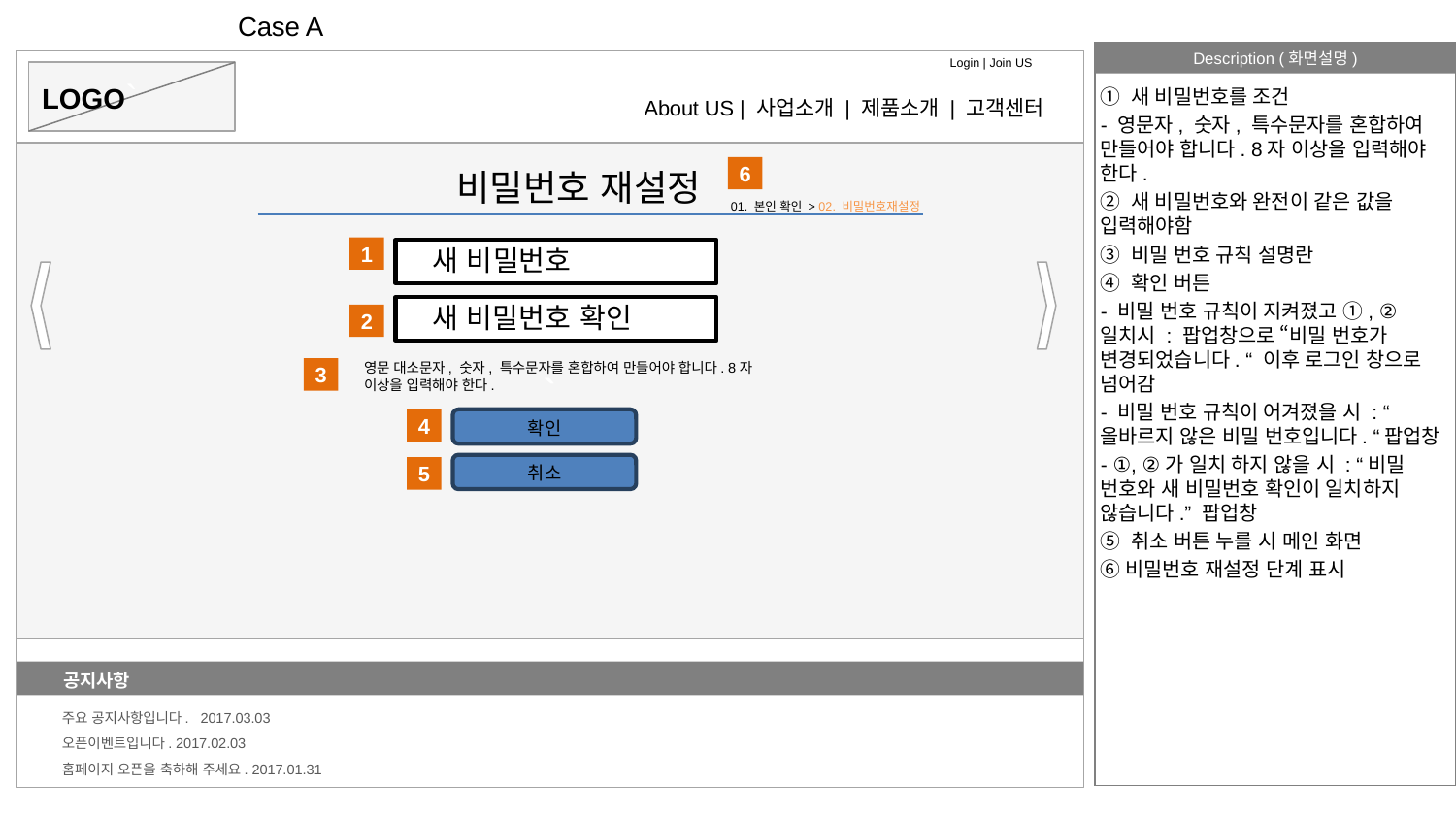

3.1
# Case A
Login | Join US

`
`
LOGO
① 새 비밀번호를 조건
- 영문자, 숫자, 특수문자를 혼합하여 만들어야 합니다. 8자 이상을 입력해야 한다.
② 새 비밀번호와 완전이 같은 값을 입력해야함
③ 비밀 번호 규칙 설명란
④ 확인 버튼
- 비밀 번호 규칙이 지켜졌고 ①, ② 일치시 : 팝업창으로 “비밀 번호가 변경되었습니다. “ 이후 로그인 창으로 넘어감
- 비밀 번호 규칙이 어겨졌을 시 : “올바르지 않은 비밀 번호입니다. “팝업창
- ①, ②가 일치 하지 않을 시 : “비밀 번호와 새 비밀번호 확인이 일치하지 않습니다.” 팝업창
⑤ 취소 버튼 누를 시 메인 화면
⑥비밀번호 재설정 단계 표시
About US | 사업소개 | 제품소개 | 고객센터
`
6
비밀번호 재설정
01. 본인 확인 > 02. 비밀번호재설정
새 비밀번호
1

새 비밀번호 확인

2
영문 대소문자, 숫자, 특수문자를 혼합하여 만들어야 합니다. 8자 이상을 입력해야 한다.
3
4

확인

취소
5

공지사항
주요 공지사항입니다.   2017.03.03
오픈이벤트입니다. 2017.02.03
홈페이지 오픈을 축하해 주세요. 2017.01.31